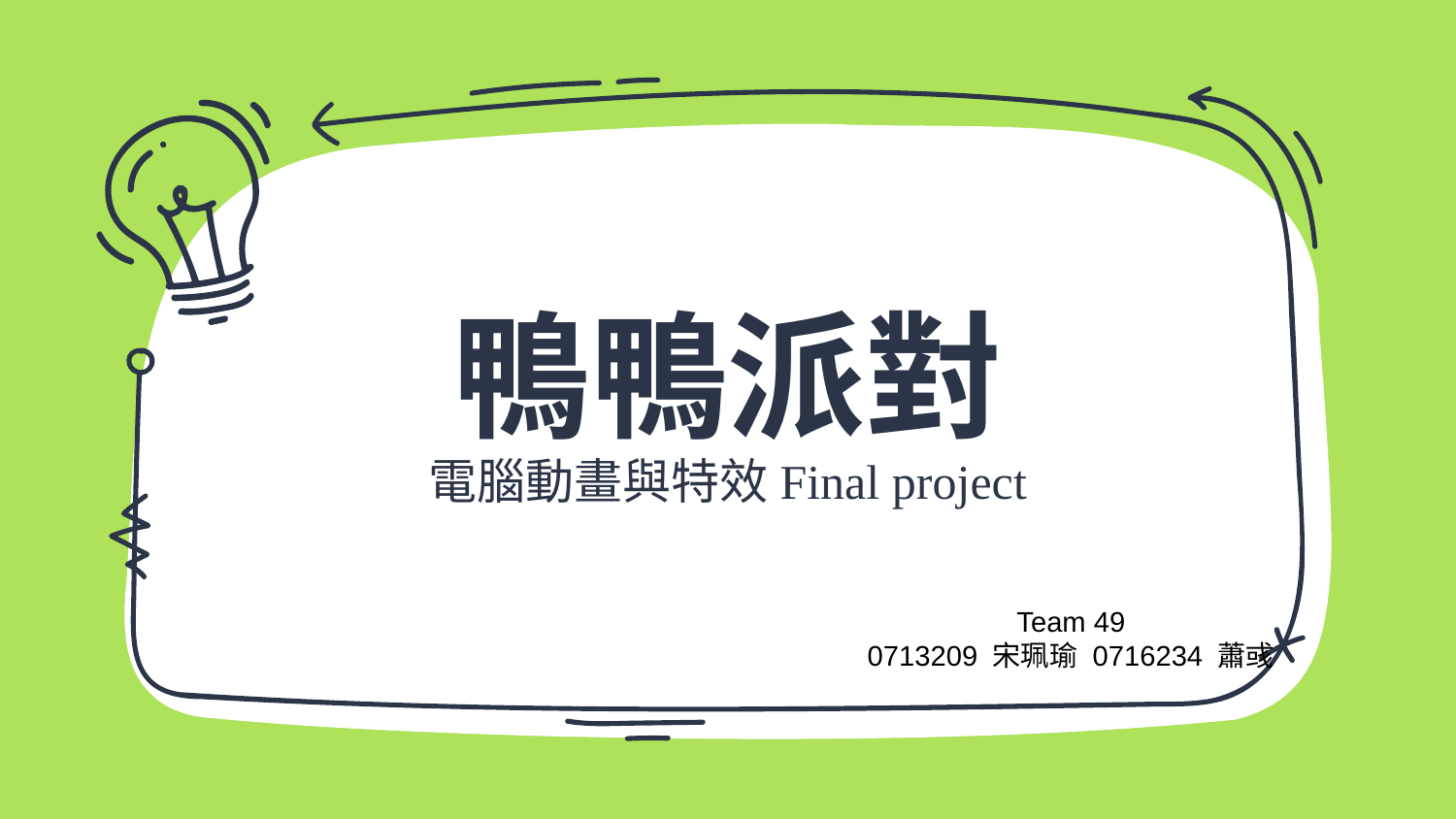

# 鴨鴨派對 電腦動畫與特效Final project
Team 49
0713209 宋珮瑜 0716234 蕭彧